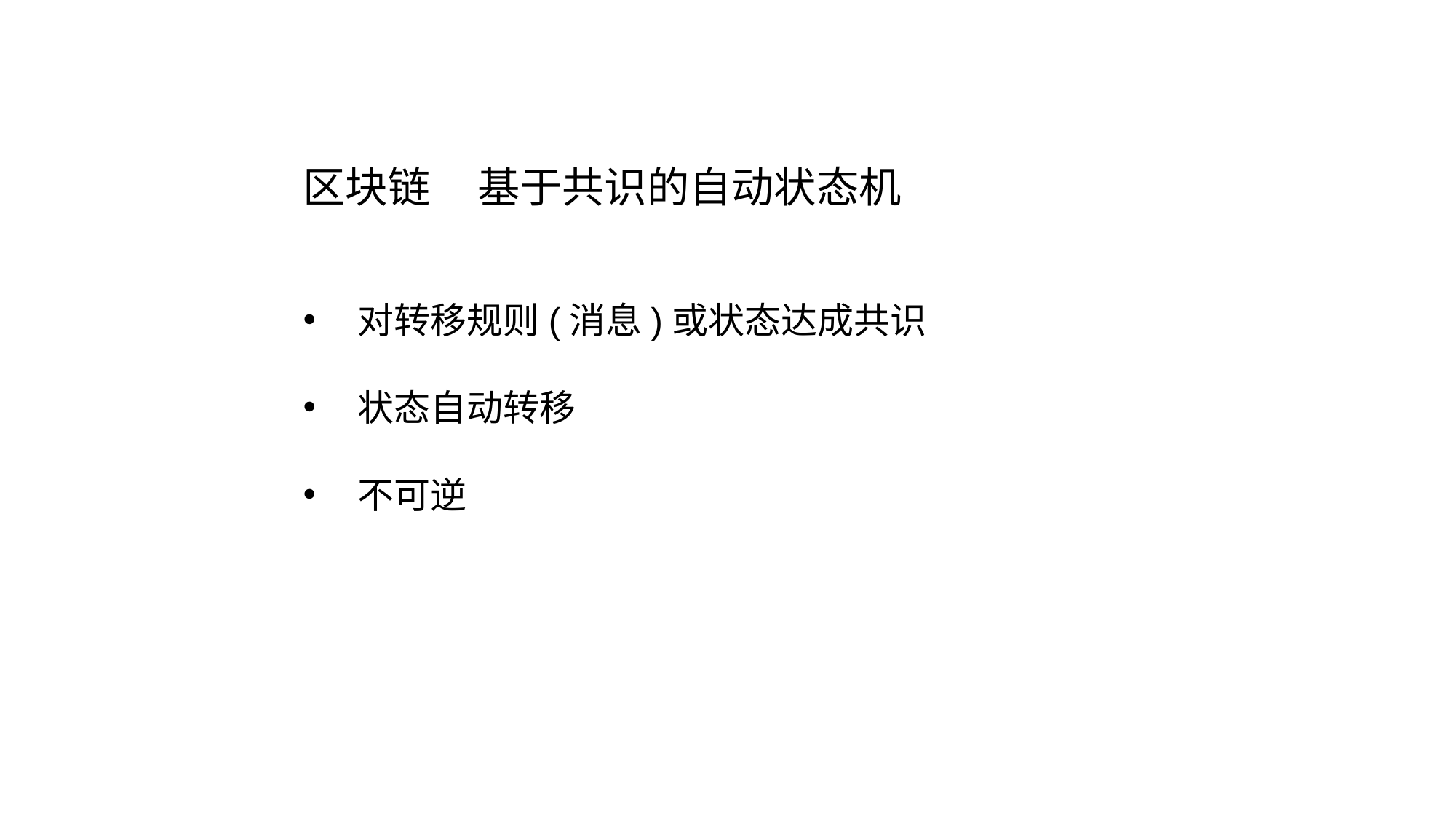

区块链     基于共识的自动状态机
对转移规则(消息)或状态达成共识
状态自动转移
不可逆